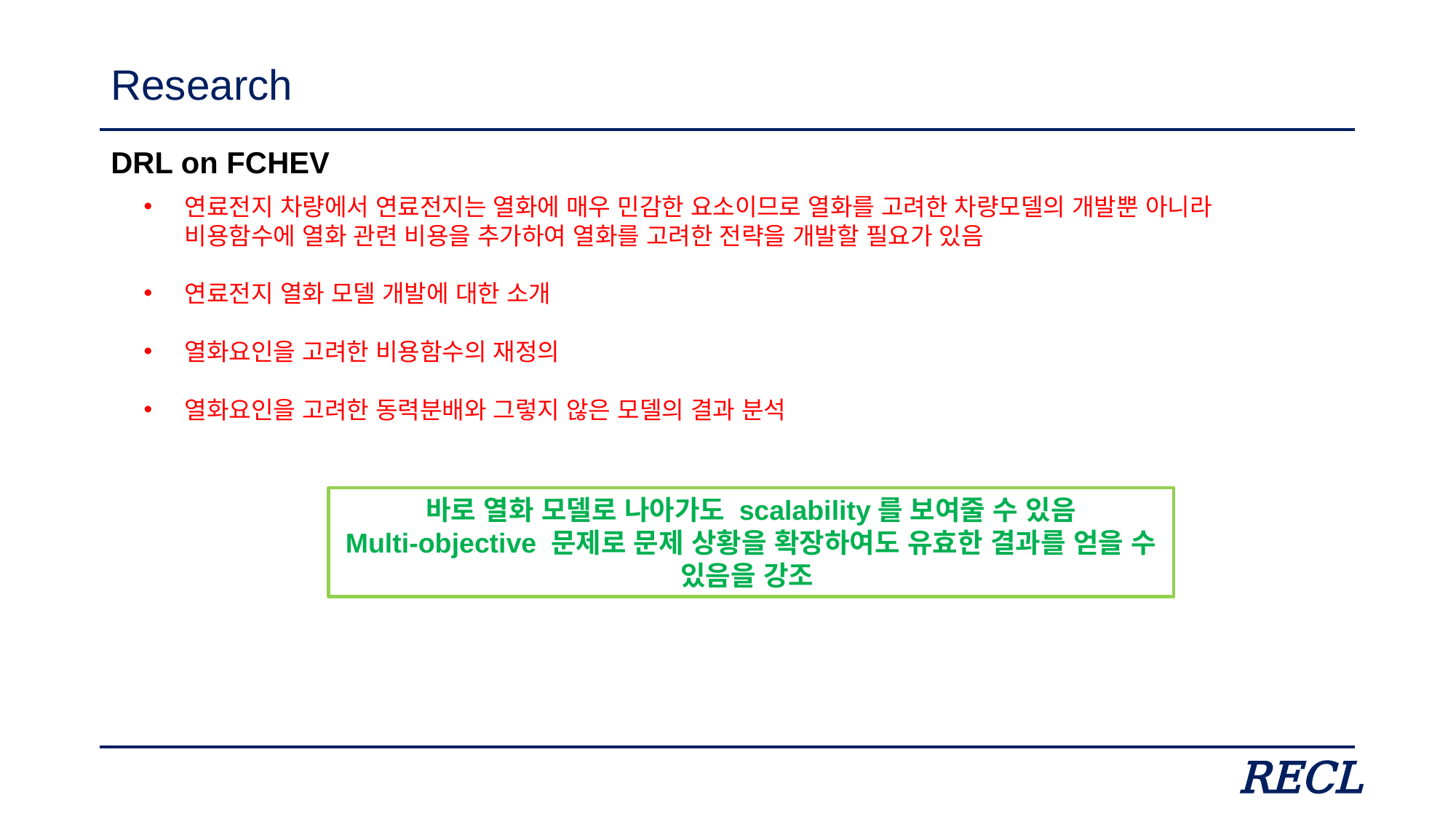

# Research
DRL on FCHEV

연료전지 차량에서 연료전지는 열화에 매우 민감한 요소이므로 열화를 고려한 차량모델의 개발뿐 아니라
비용함수에 열화 관련 비용을 추가하여 열화를 고려한 전략을 개발할 필요가 있음

연료전지 열화 모델 개발에 대한 소개

열화요인을 고려한 비용함수의 재정의

열화요인을 고려한 동력분배와 그렇지 않은 모델의 결과 분석
바로 열화 모델로 나아가도 scalability를 보여줄 수 있음
Multi-objective 문제로 문제 상황을 확장하여도 유효한 결과를 얻을 수 있음을 강조
RECL